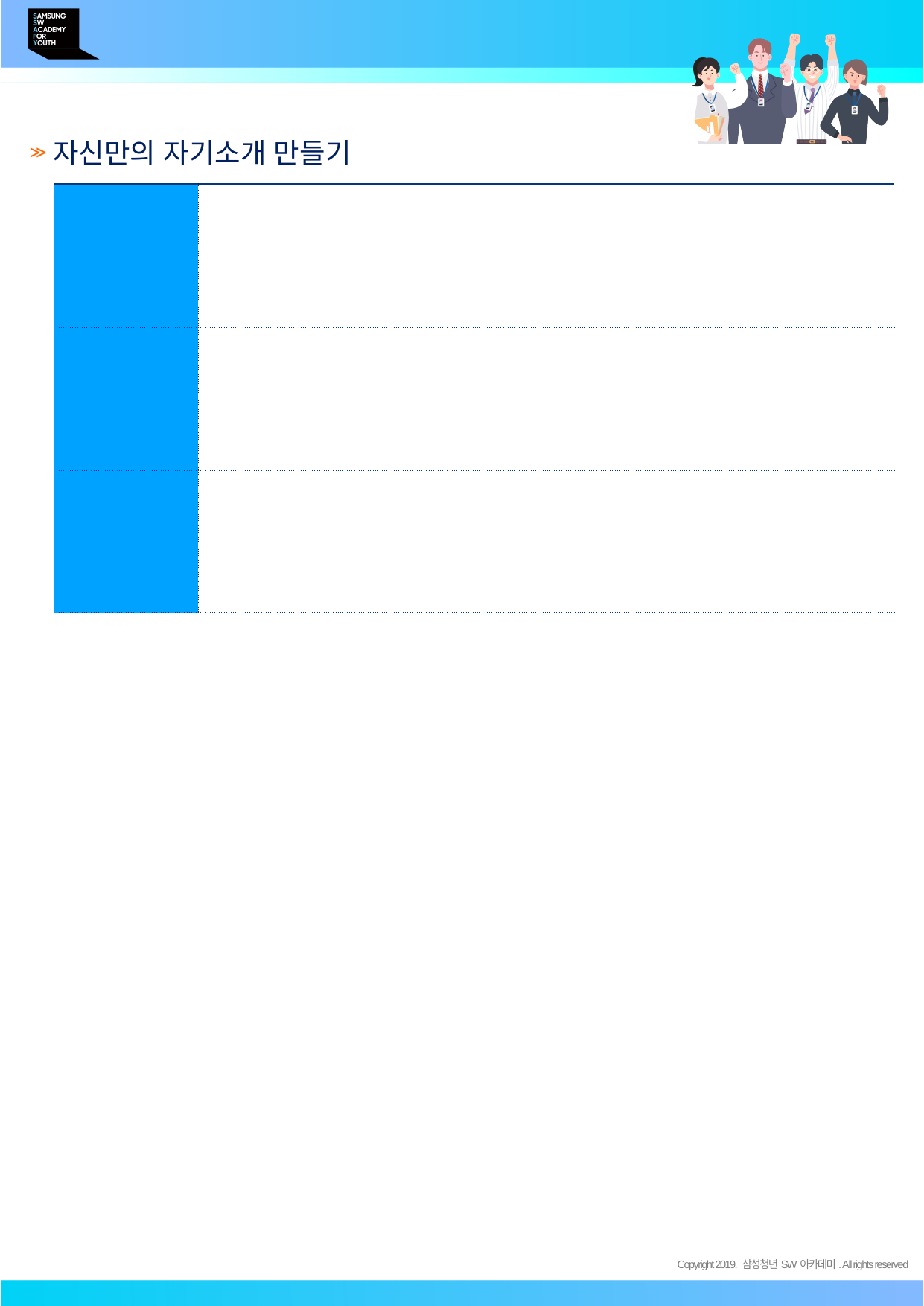

자신만의 자기소개 만들기
| 오프닝 멘트 |  |
| --- | --- |
| 본론 |  |
| 클로징 멘트 |  |